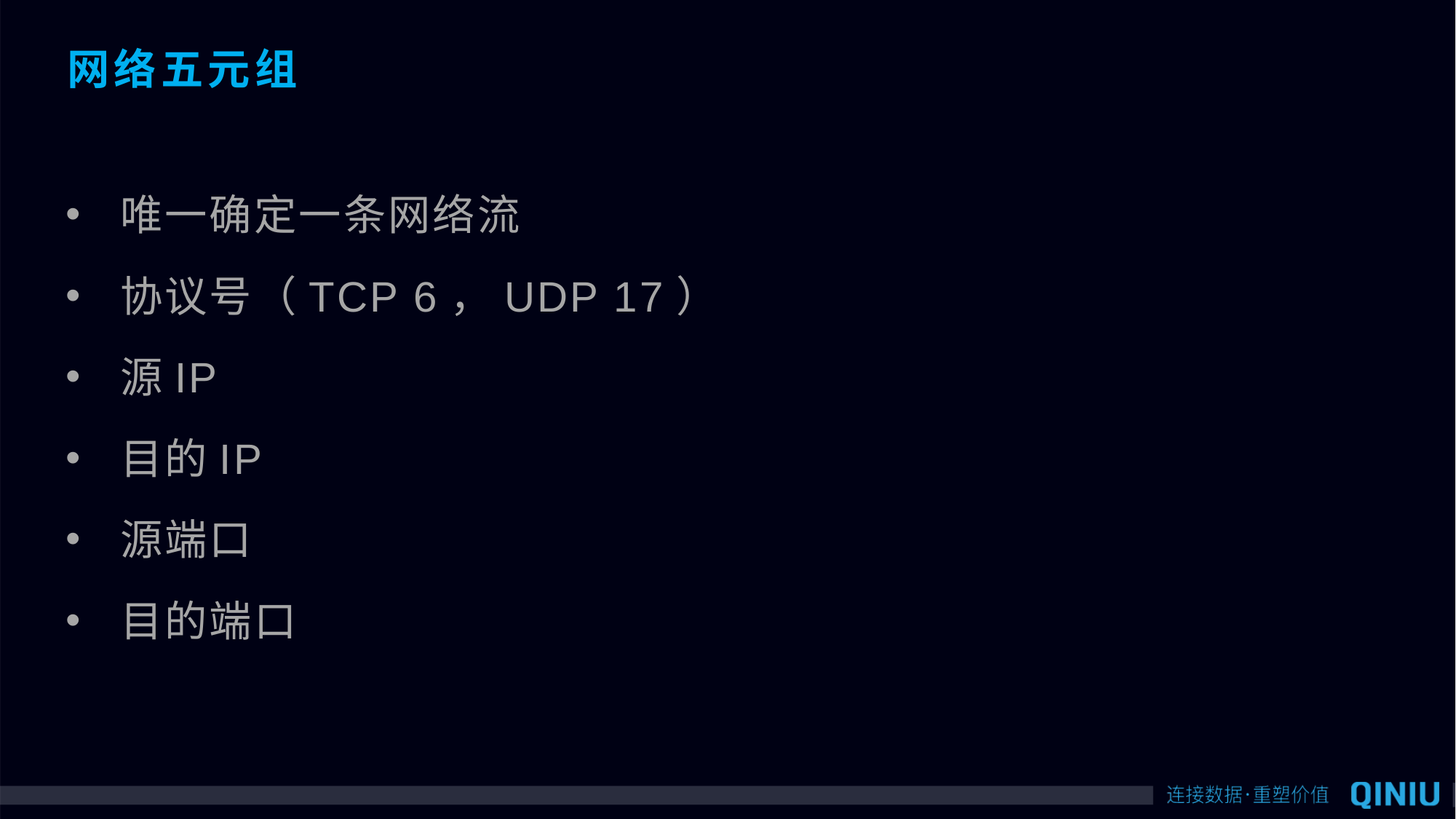

# 网络五元组
唯一确定一条网络流
协议号（TCP 6，UDP 17）
源IP
目的IP
源端口
目的端口